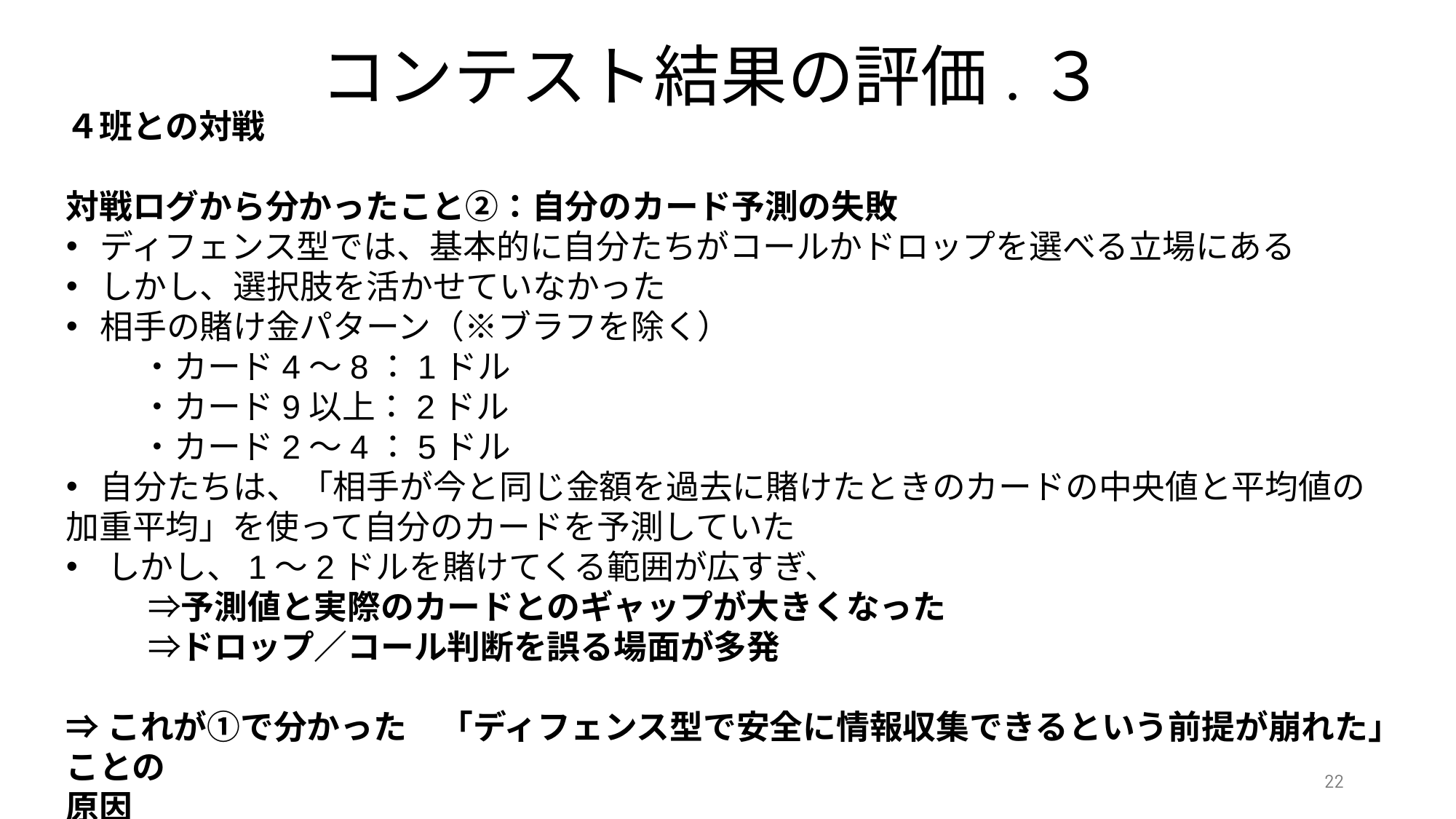

# コンテスト結果の評価.３
４班との対戦

対戦ログから分かったこと②：自分のカード予測の失敗
ディフェンス型では、基本的に自分たちがコールかドロップを選べる立場にある
しかし、選択肢を活かせていなかった
相手の賭け金パターン（※ブラフを除く）
 　・カード4〜8：1ドル
 　・カード9以上：2ドル
 　・カード2〜4：5ドル
自分たちは、「相手が今と同じ金額を過去に賭けたときのカードの中央値と平均値の
加重平均」を使って自分のカードを予測していた
しかし、1〜2ドルを賭けてくる範囲が広すぎ、
 　⇒予測値と実際のカードとのギャップが大きくなった
 　⇒ドロップ／コール判断を誤る場面が多発

⇒これが①で分かった　「ディフェンス型で安全に情報収集できるという前提が崩れた」ことの
原因
22